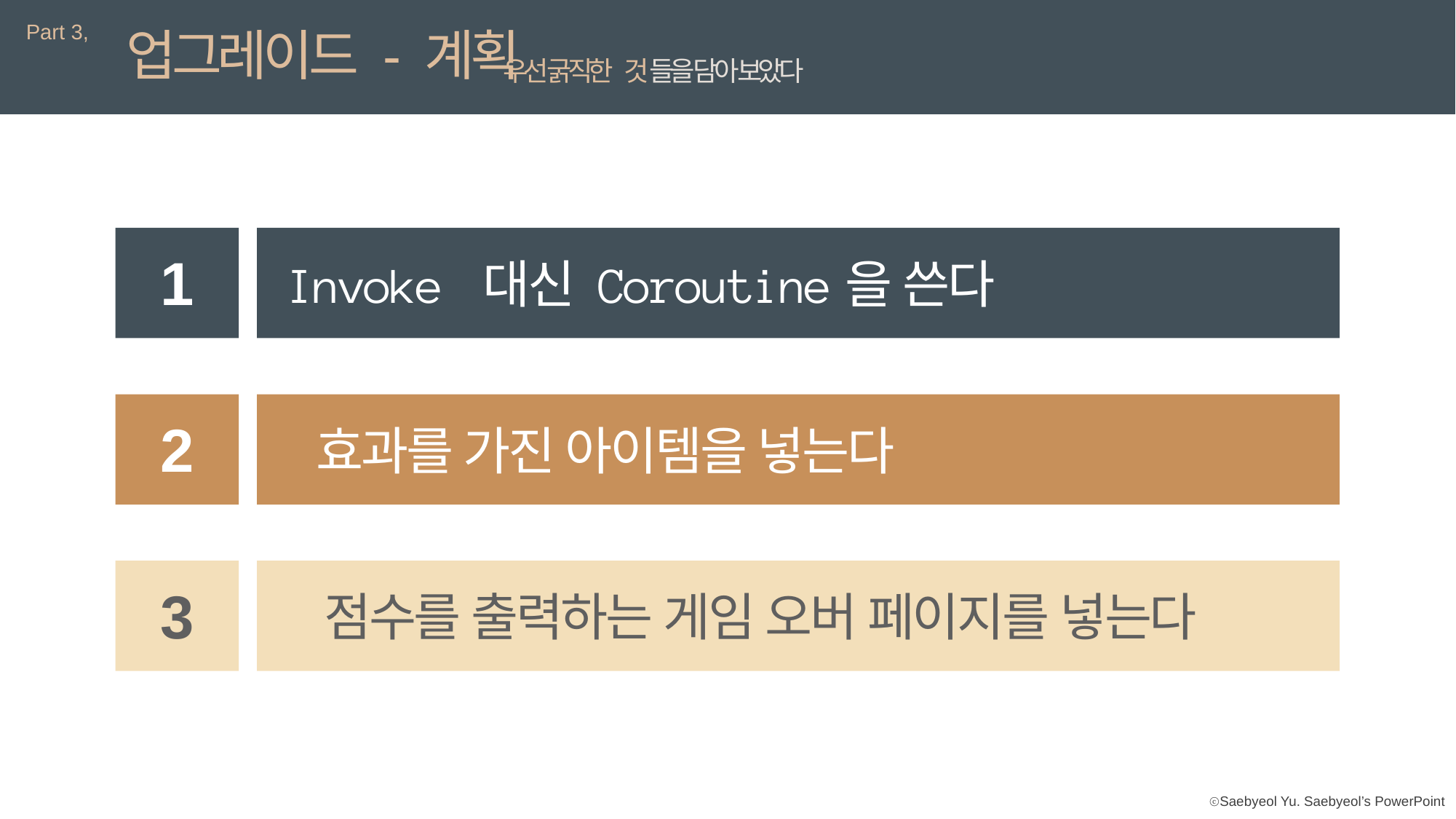

Part 3,
업그레이드 - 계획
우선 굵직한  것들을 담아 보았다

1
Invoke 대신 Coroutine을 쓴다

2
효과를 가진 아이템을 넣는다

3
점수를 출력하는 게임 오버 페이지를 넣는다